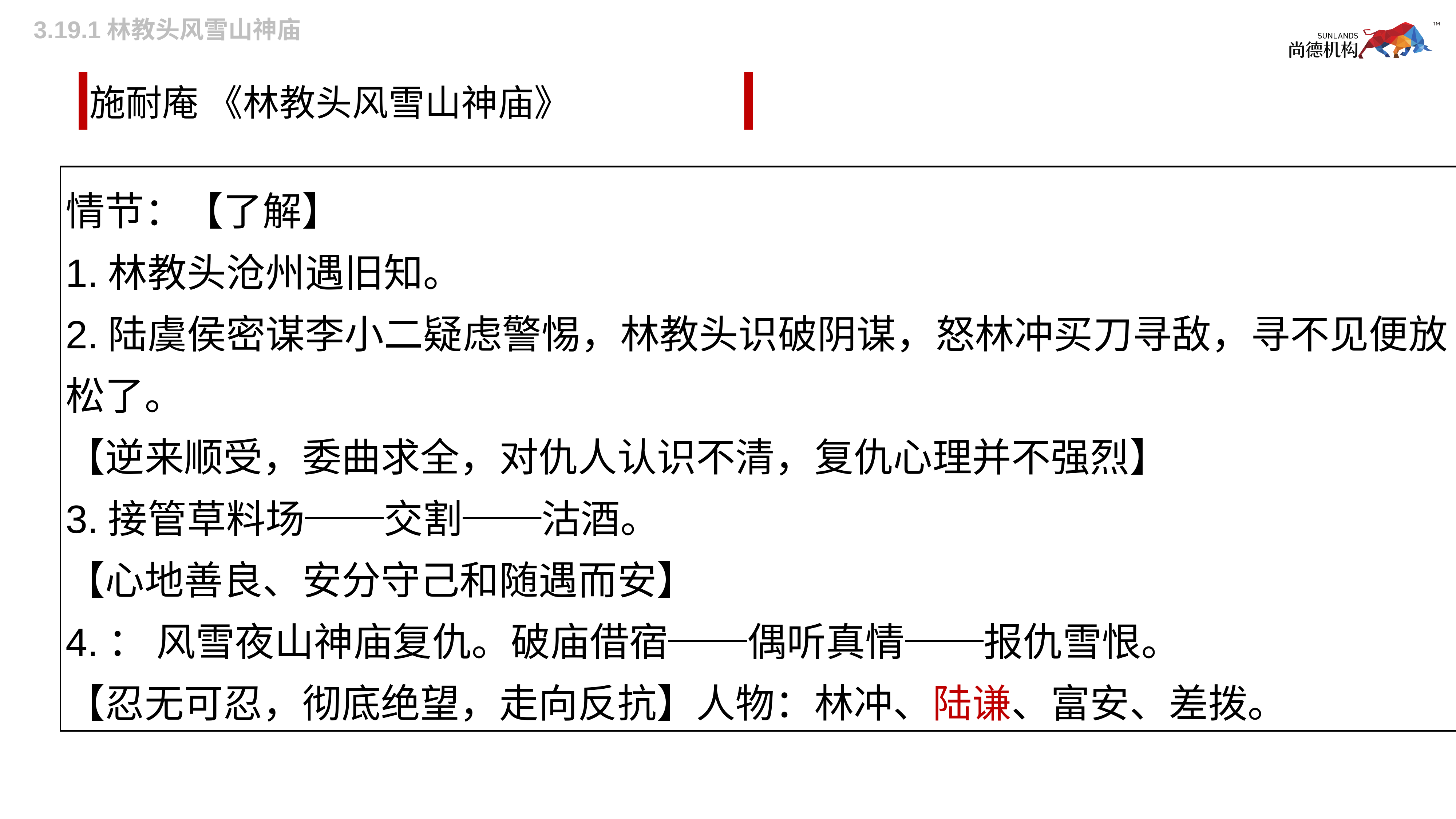

3.19.1林教头风雪山神庙
# 施耐庵 《林教头风雪山神庙》
情节：【了解】
1.林教头沧州遇旧知。
2.陆虞侯密谋李小二疑虑警惕，林教头识破阴谋，怒林冲买刀寻敌，寻不见便放松了。
【逆来顺受，委曲求全，对仇人认识不清，复仇心理并不强烈】
3.接管草料场──交割──沽酒。
【心地善良、安分守己和随遇而安】
4.： 风雪夜山神庙复仇。破庙借宿──偶听真情──报仇雪恨。
【忍无可忍，彻底绝望，走向反抗】人物：林冲、陆谦、富安、差拨。